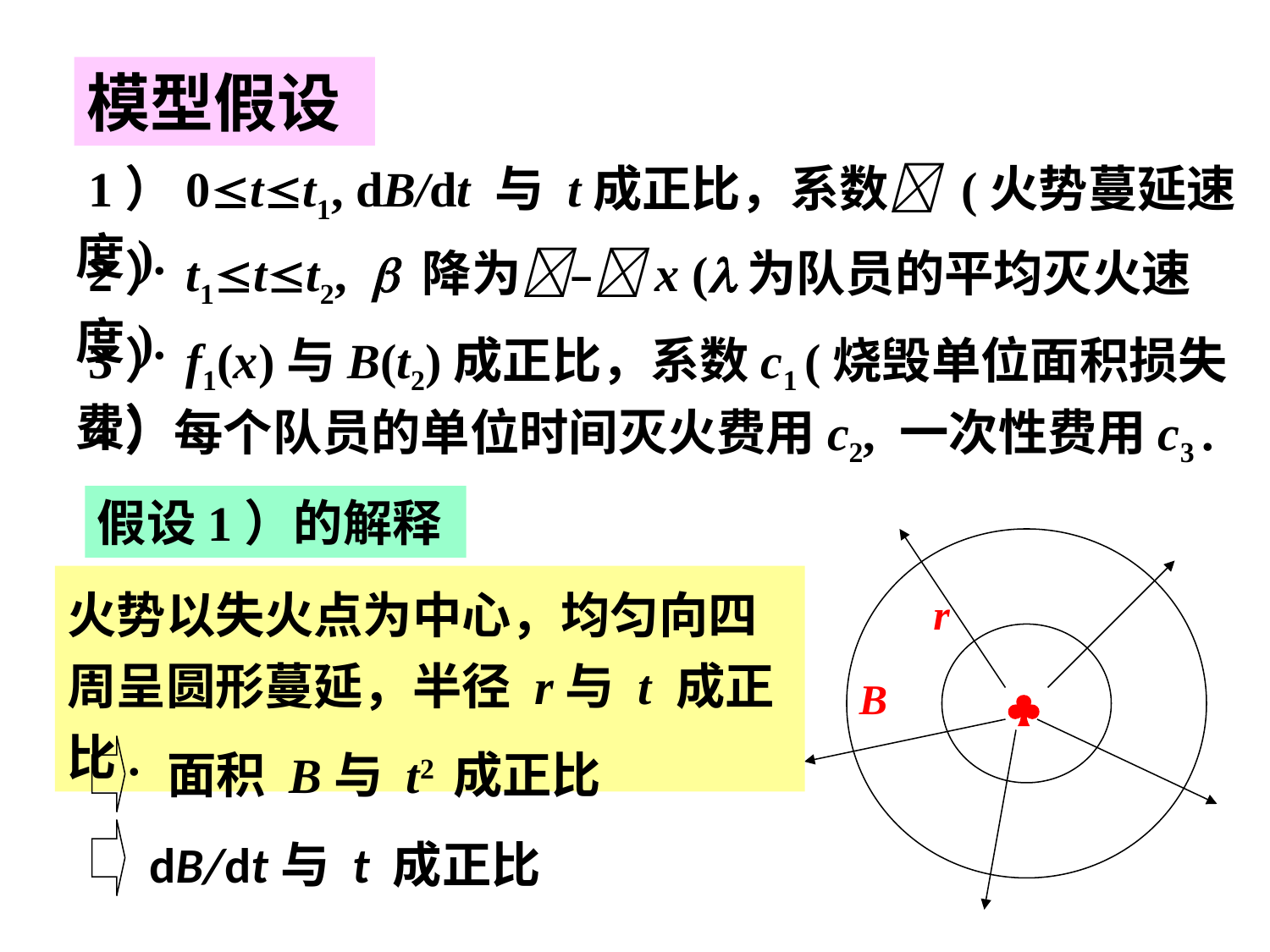

模型假设
 1）0≤t≤t1, dB/dt 与 t成正比，系数β (火势蔓延速度).
 2）t1≤t≤t2,  β 降为β–λx (λ为队员的平均灭火速度).
 3）f1(x)与B(t2)成正比，系数c1 (烧毁单位面积损失费）
 4）每个队员的单位时间灭火费用c2, 一次性费用c3 .
假设1）的解释

火势以失火点为中心，均匀向四周呈圆形蔓延，半径 r与 t 成正比.
r
B
♣
面积 B与 t2 成正比

dB/dt与 t 成正比